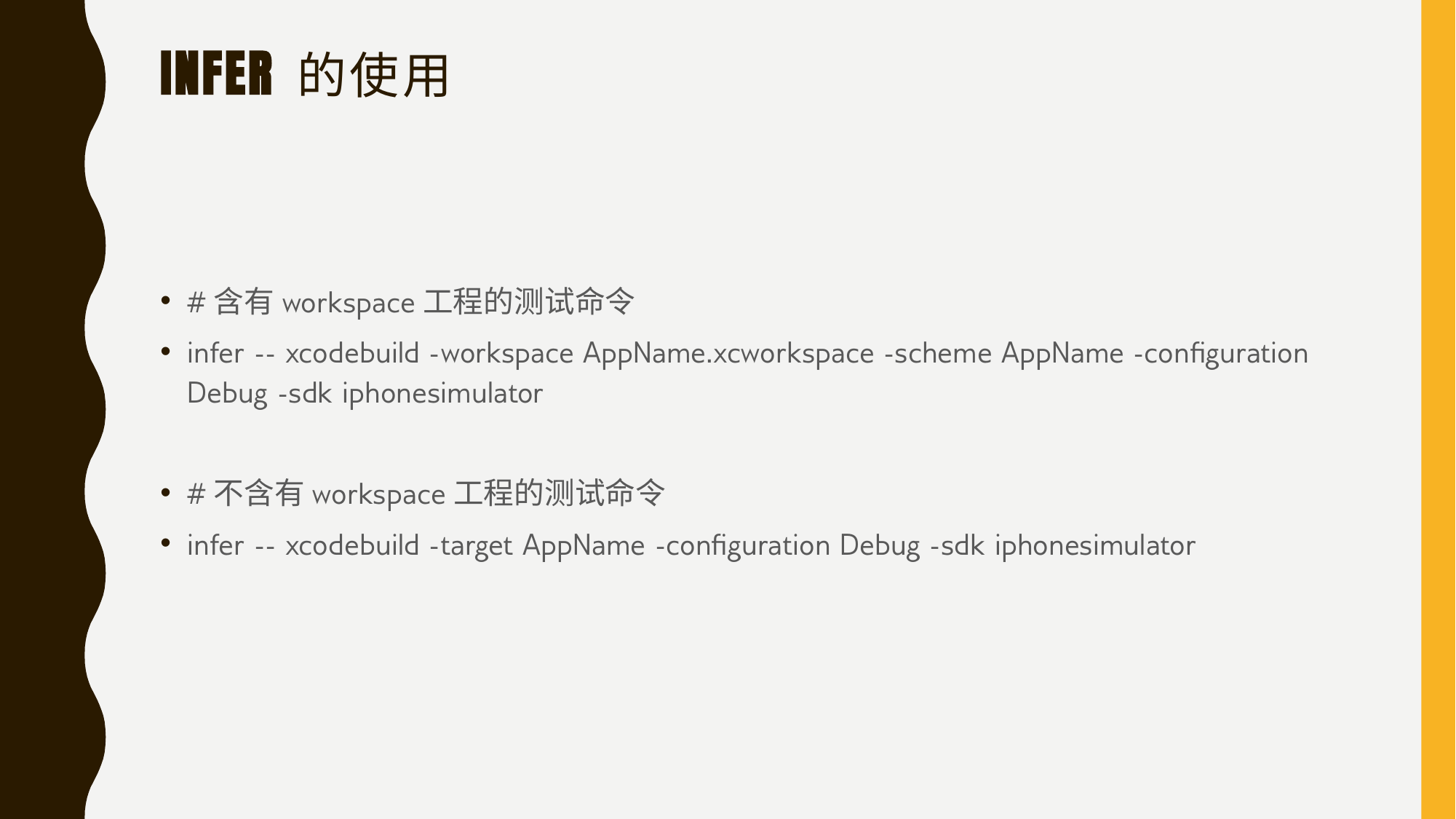

# Infer 的使用
#含有workspace工程的测试命令
infer -- xcodebuild -workspace AppName.xcworkspace -scheme AppName -configuration Debug -sdk iphonesimulator

#不含有workspace工程的测试命令
infer -- xcodebuild -target AppName -configuration Debug -sdk iphonesimulator